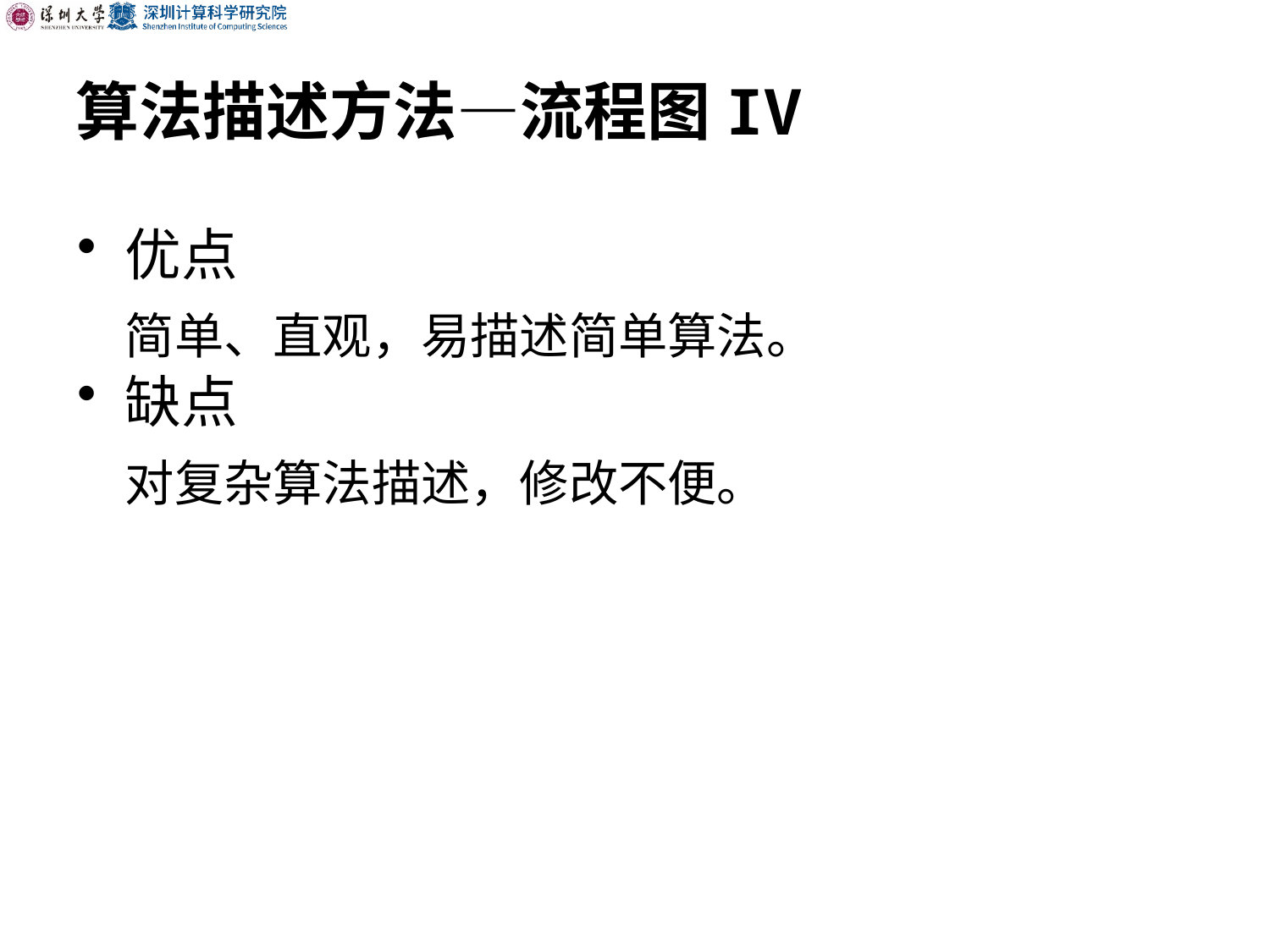

算法描述方法—流程图IV
优点
	简单、直观，易描述简单算法。
缺点
	对复杂算法描述，修改不便。